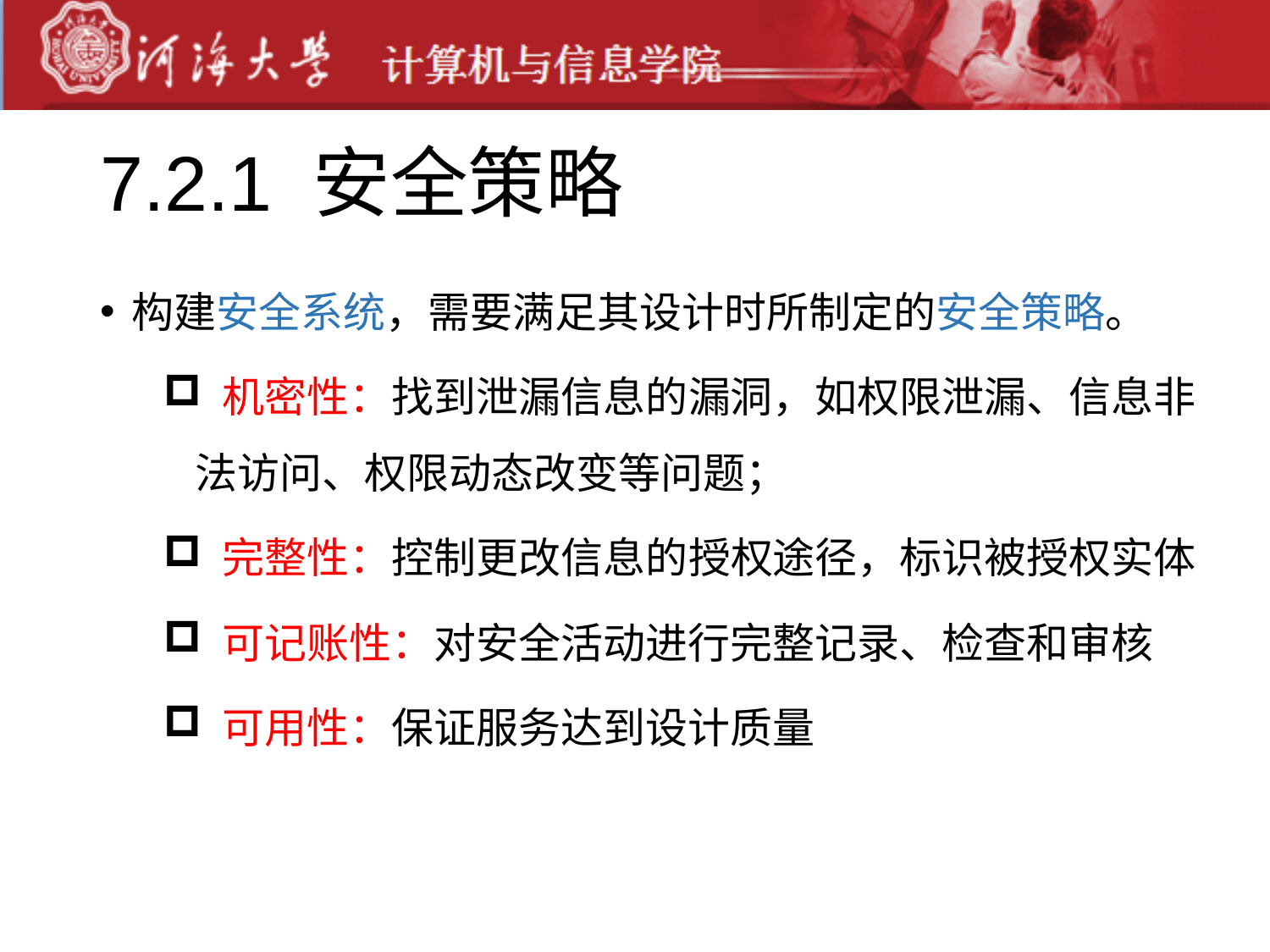

# 7.2.1 安全策略
构建安全系统，需要满足其设计时所制定的安全策略。
 机密性：找到泄漏信息的漏洞，如权限泄漏、信息非法访问、权限动态改变等问题；
 完整性：控制更改信息的授权途径，标识被授权实体
 可记账性：对安全活动进行完整记录、检查和审核
 可用性：保证服务达到设计质量